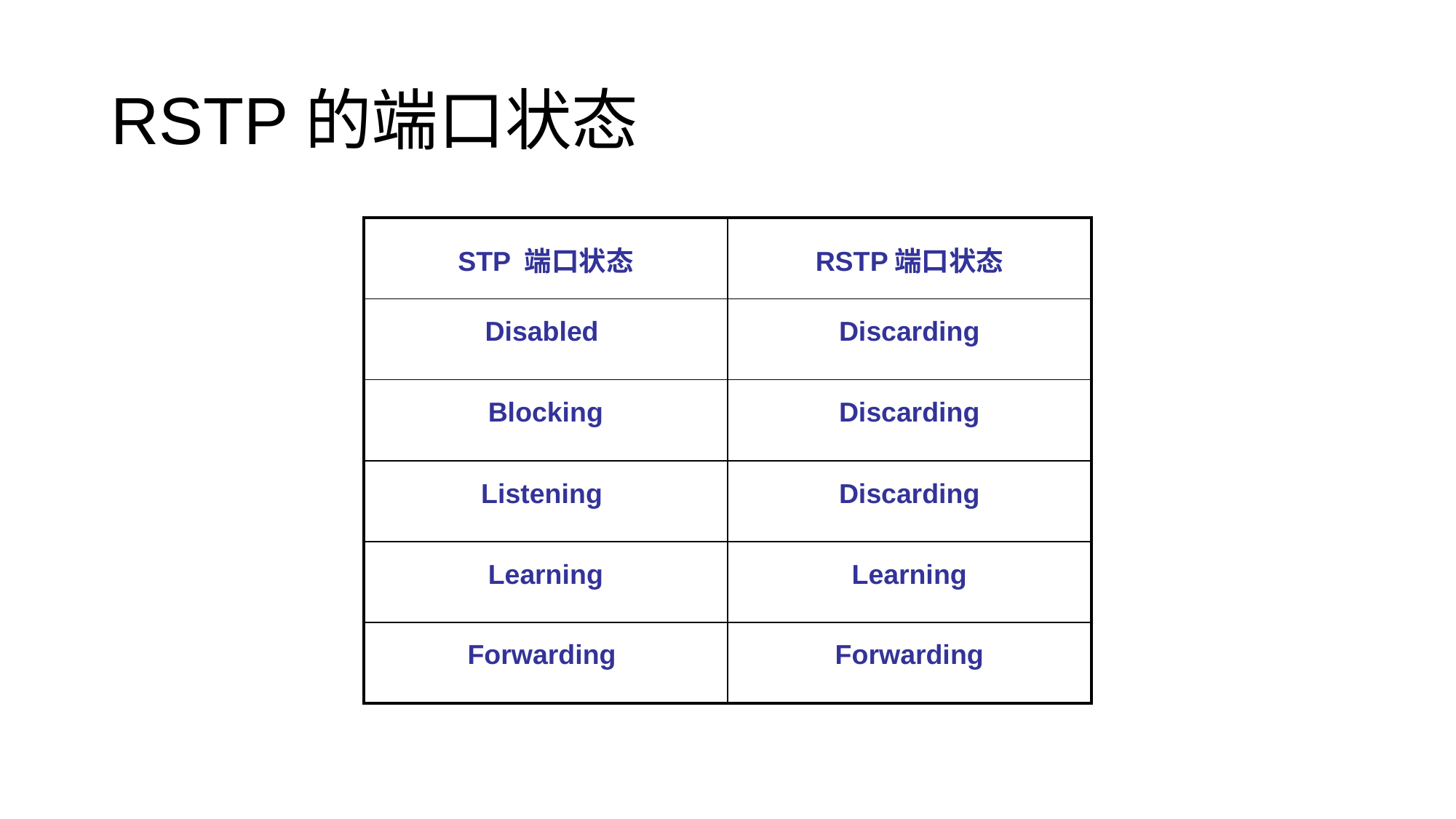

# RSTP的端口状态

| STP 端口状态 | RSTP端口状态 |
| --- | --- |
| Disabled | Discarding |
| Blocking | Discarding |
| Listening | Discarding |
| Learning | Learning |
| Forwarding | Forwarding |